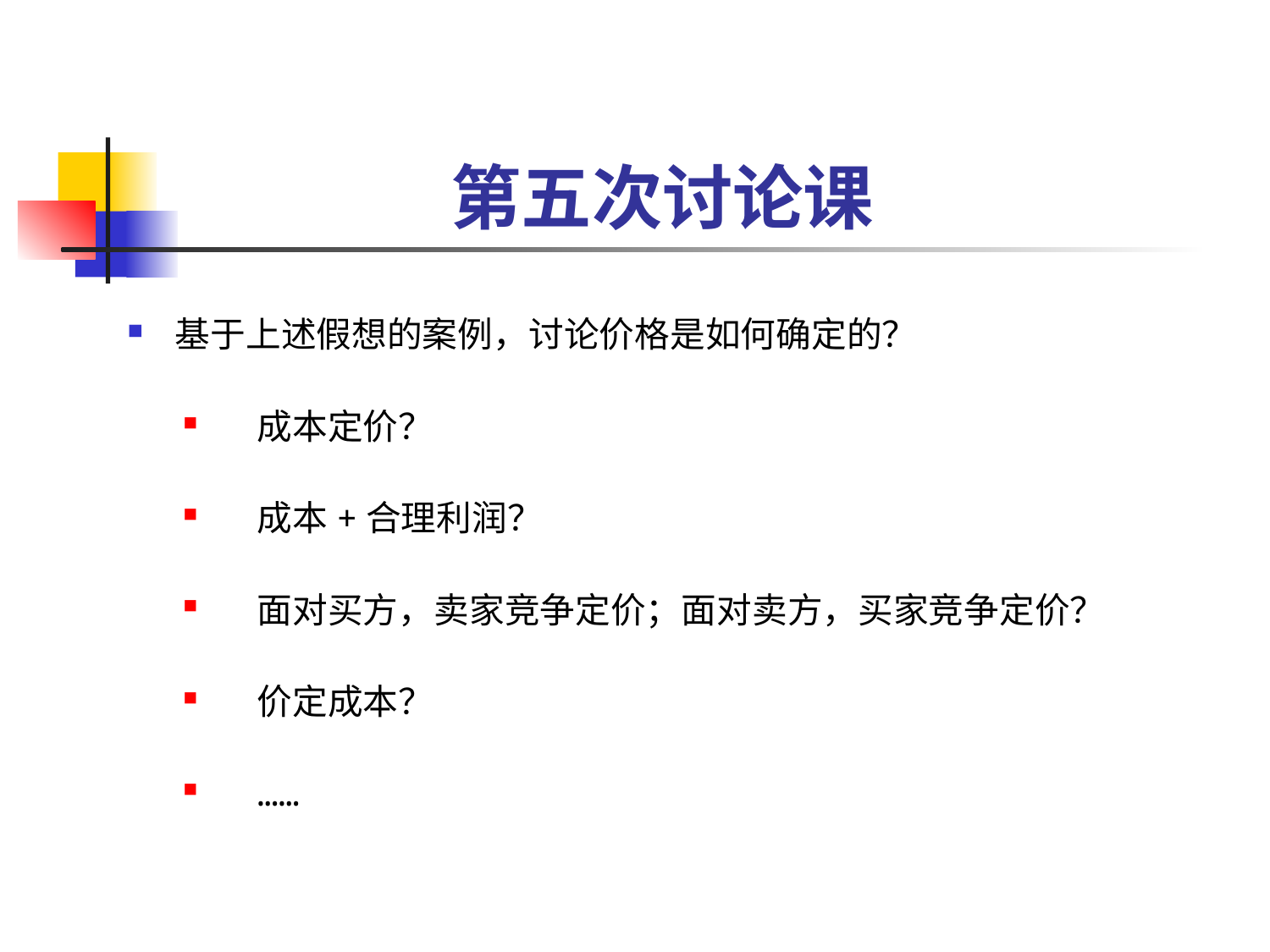

# 第五次讨论课
基于上述假想的案例，讨论价格是如何确定的？
成本定价？
成本+合理利润？
面对买方，卖家竞争定价；面对卖方，买家竞争定价？
价定成本？
……